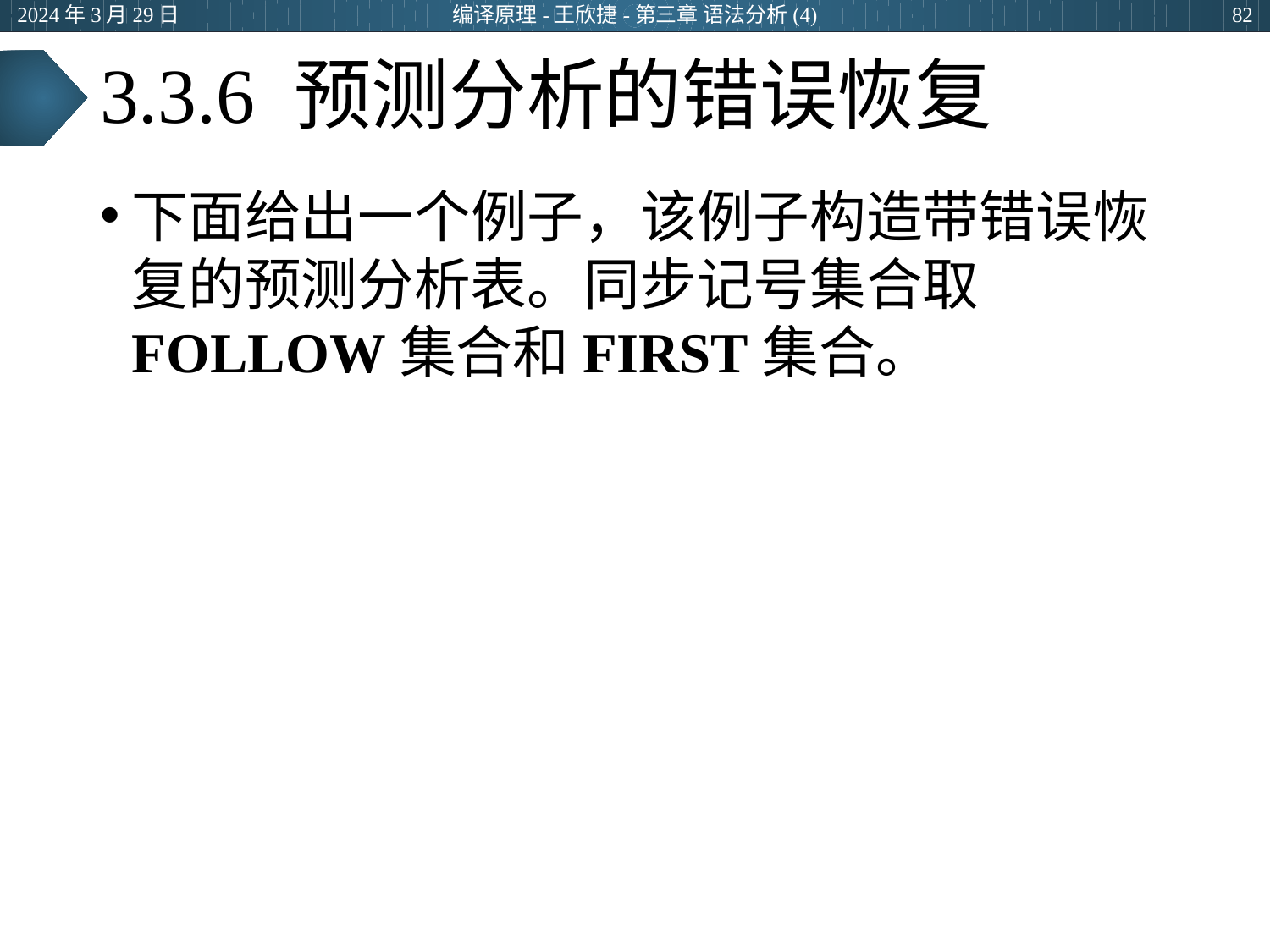

2024年3月29日
编译原理-王欣捷-第三章 语法分析(4)
82
# 3.3.6 预测分析的错误恢复
下面给出一个例子，该例子构造带错误恢复的预测分析表。同步记号集合取FOLLOW集合和FIRST集合。